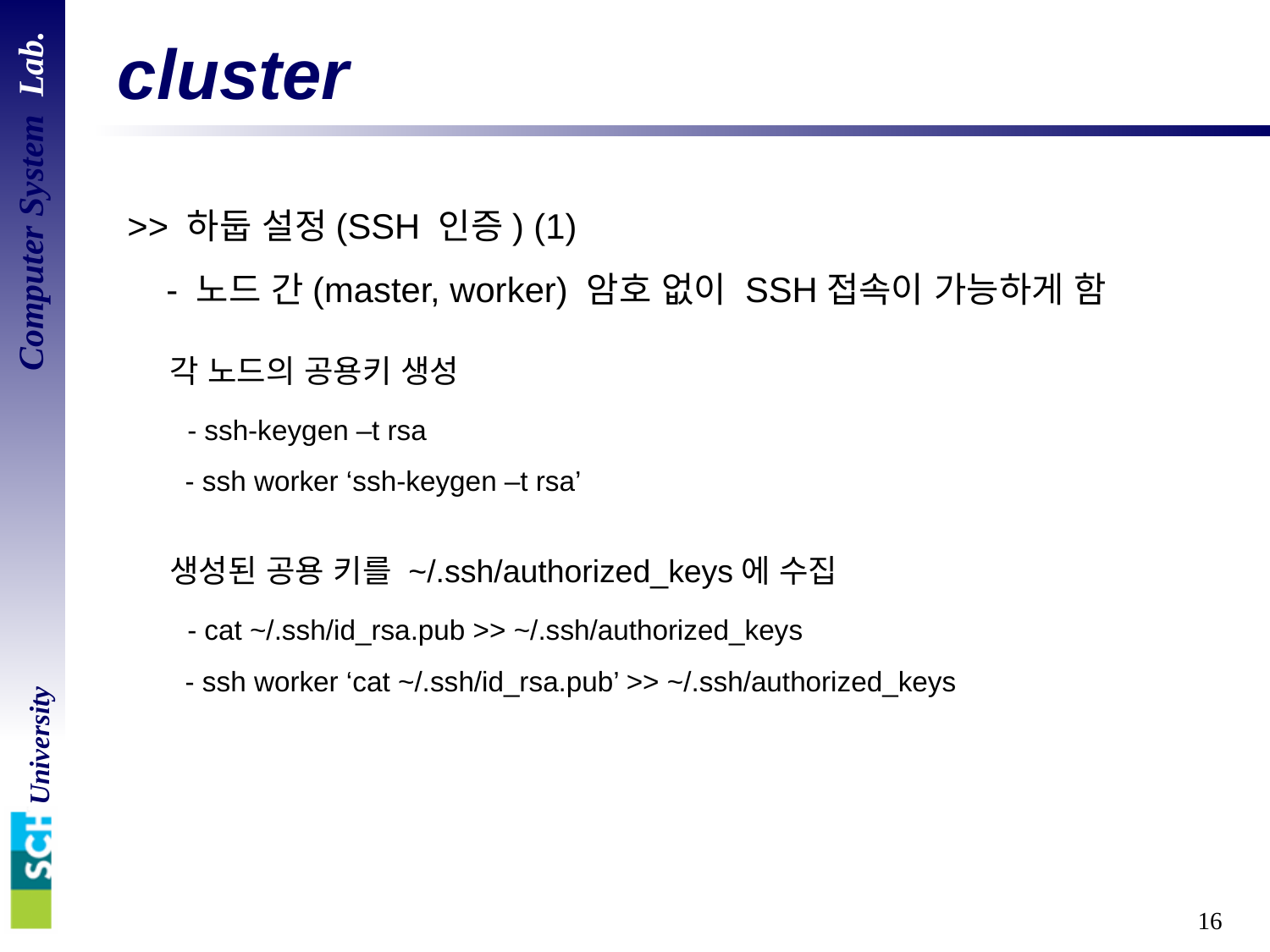

# cluster
>> 하둡 설정(SSH 인증) (1)
    - 노드 간(master, worker) 암호 없이 SSH접속이 가능하게 함
각 노드의 공용키 생성
  - ssh-keygen –t rsa
  - ssh worker ‘ssh-keygen –t rsa’
생성된 공용 키를 ~/.ssh/authorized_keys에 수집
  - cat ~/.ssh/id_rsa.pub >> ~/.ssh/authorized_keys
  - ssh worker ‘cat ~/.ssh/id_rsa.pub’ >> ~/.ssh/authorized_keys